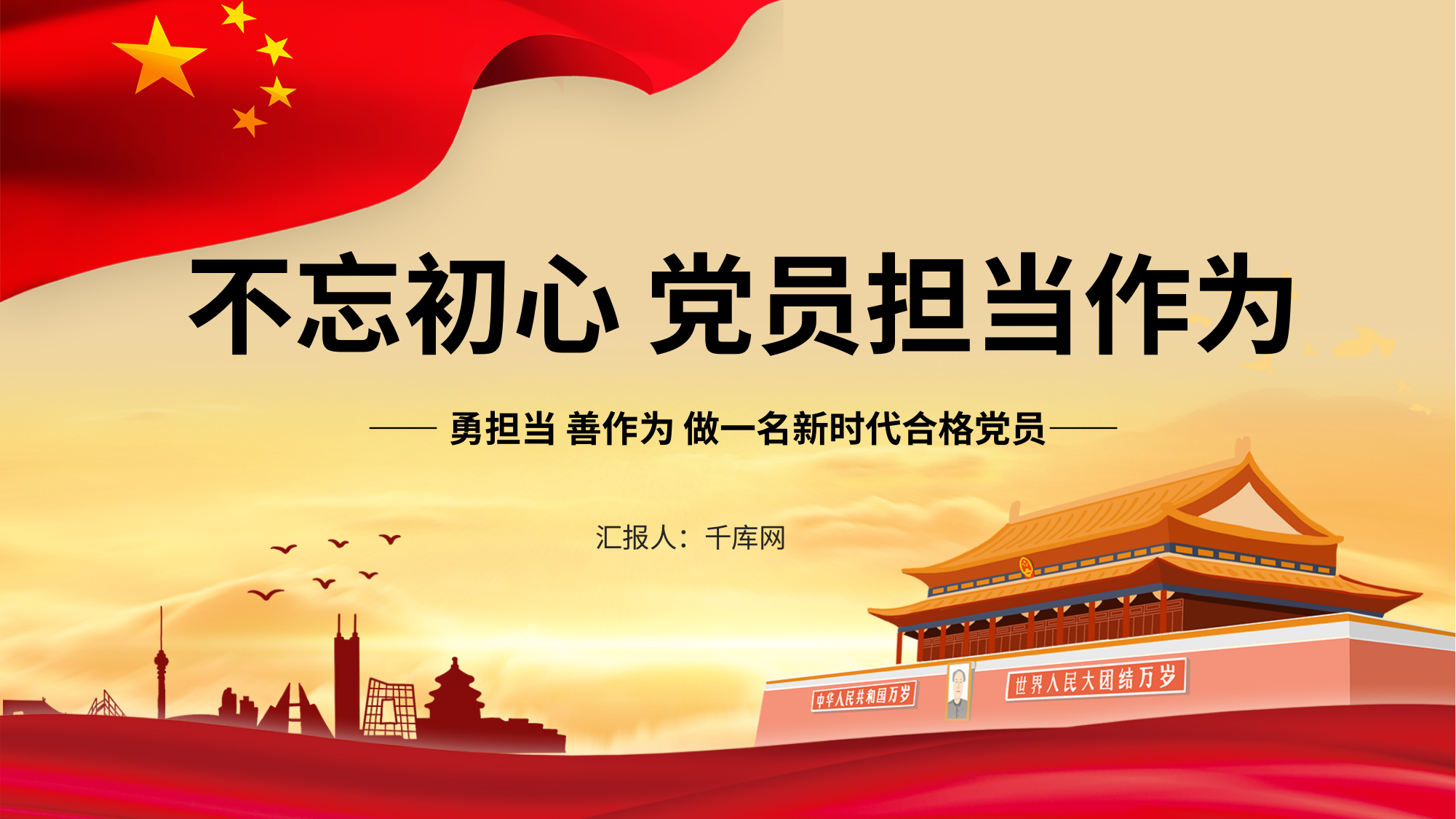

不忘初心 党员担当作为
——勇担当 善作为 做一名新时代合格党员——
汇报人：千库网